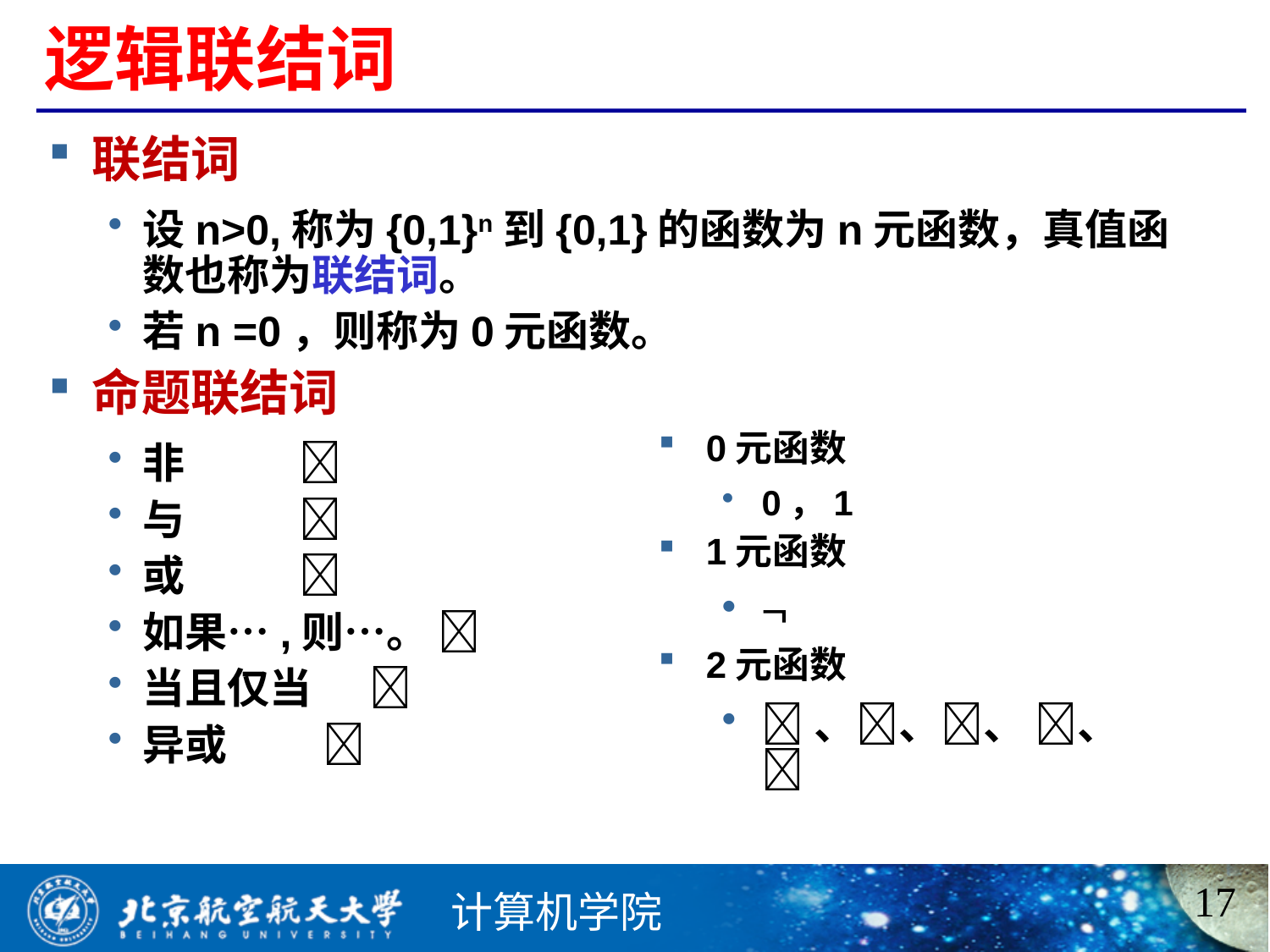

# 逻辑联结词
联结词
设n>0,称为{0,1}n到{0,1}的函数为n元函数，真值函数也称为联结词。
若n =0，则称为0元函数。
命题联结词
非            ¬
与            ∧
或            ∨
如果…,则…。 →
当且仅当      ↔
异或          ⊕
0元函数
0，1
1元函数
¬
2元函数
∧、∨、→、 ↔、⊕